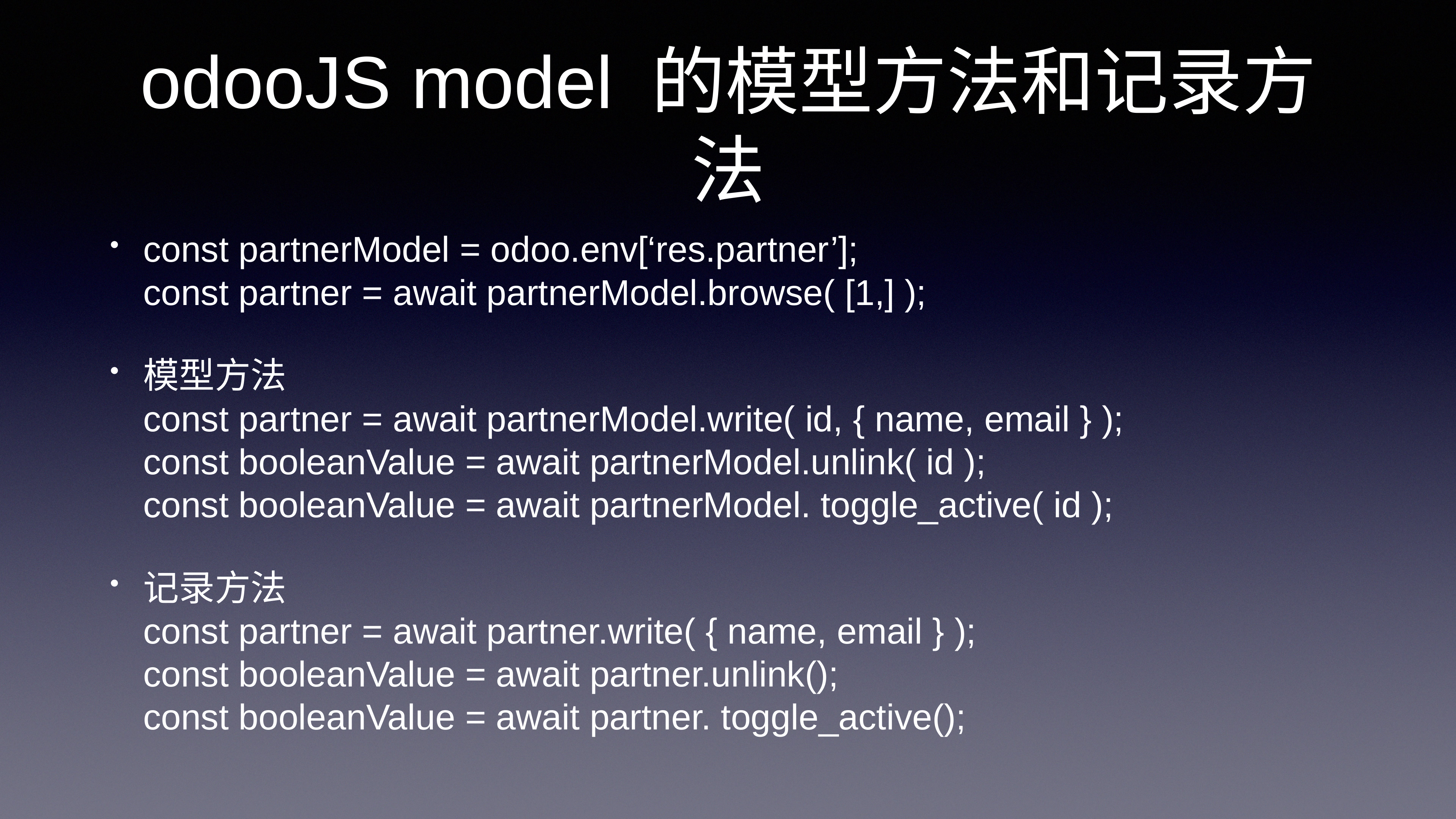

# odooJS model 的模型方法和记录方法
const partnerModel = odoo.env[‘res.partner’];
const partner = await partnerModel.browse( [1,] );
模型方法
const partner = await partnerModel.write( id, { name, email } );
const booleanValue = await partnerModel.unlink( id );
const booleanValue = await partnerModel. toggle_active( id );
记录方法
const partner = await partner.write( { name, email } );
const booleanValue = await partner.unlink();
const booleanValue = await partner. toggle_active();